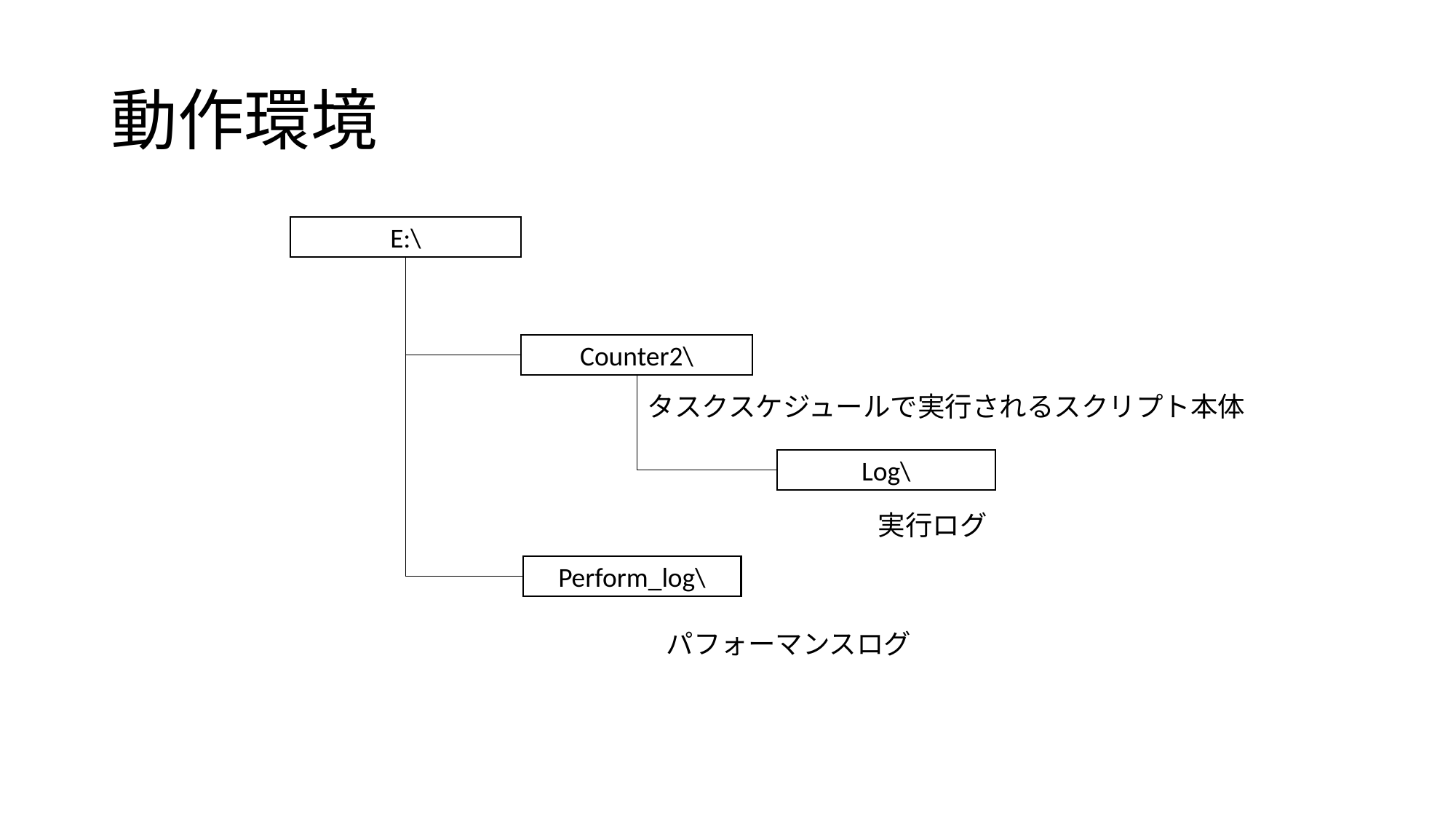

# 動作環境
E:\
Counter2\
タスクスケジュールで実行されるスクリプト本体
Log\
実行ログ
Perform_log\
パフォーマンスログ